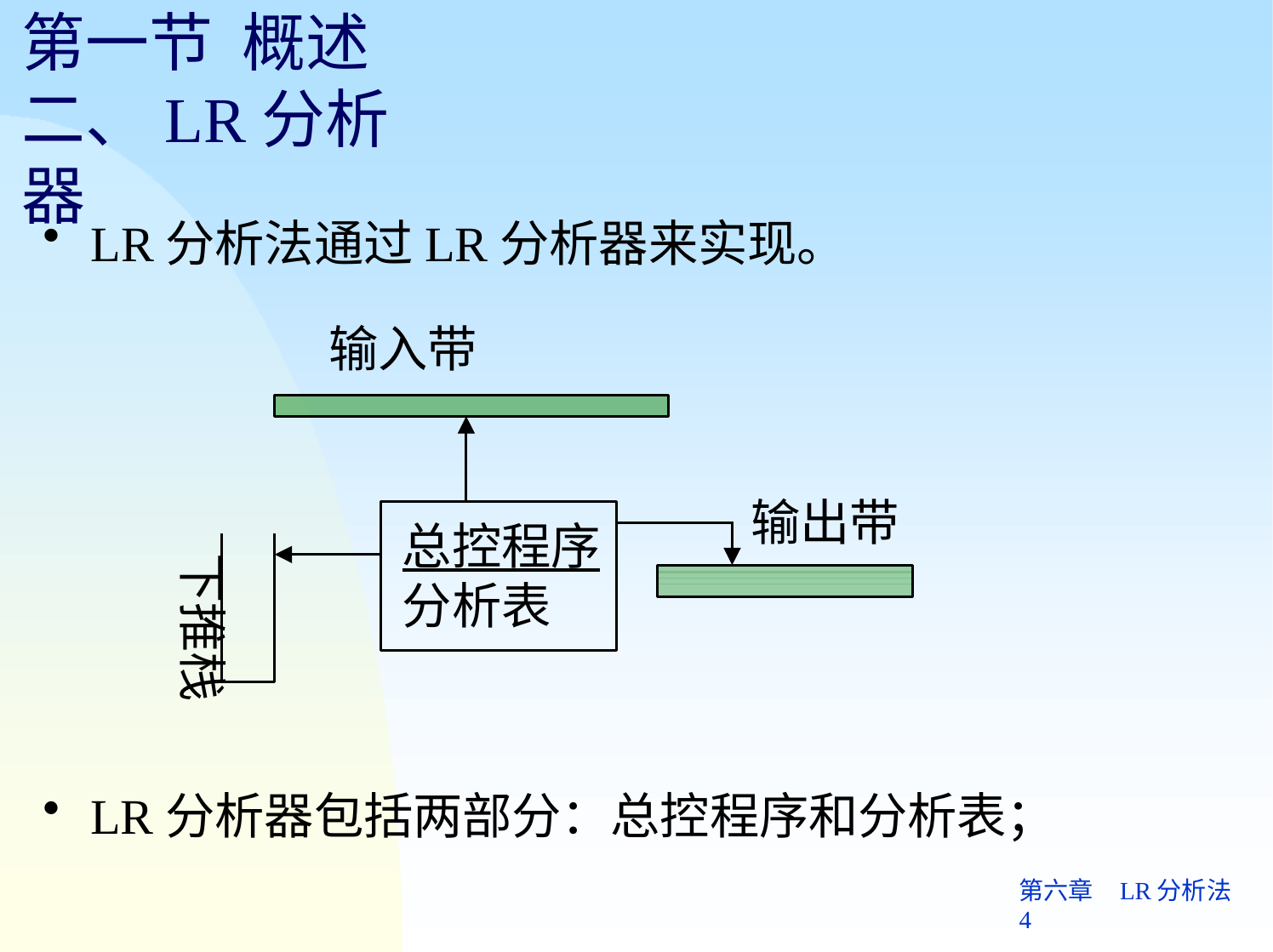

# 第一节 概述 二、LR分析器
LR分析法通过LR分析器来实现。
输入带

输出带
总控程序 分析表
下推栈
LR分析器包括两部分：总控程序和分析表；
第六章	LR分析法 4